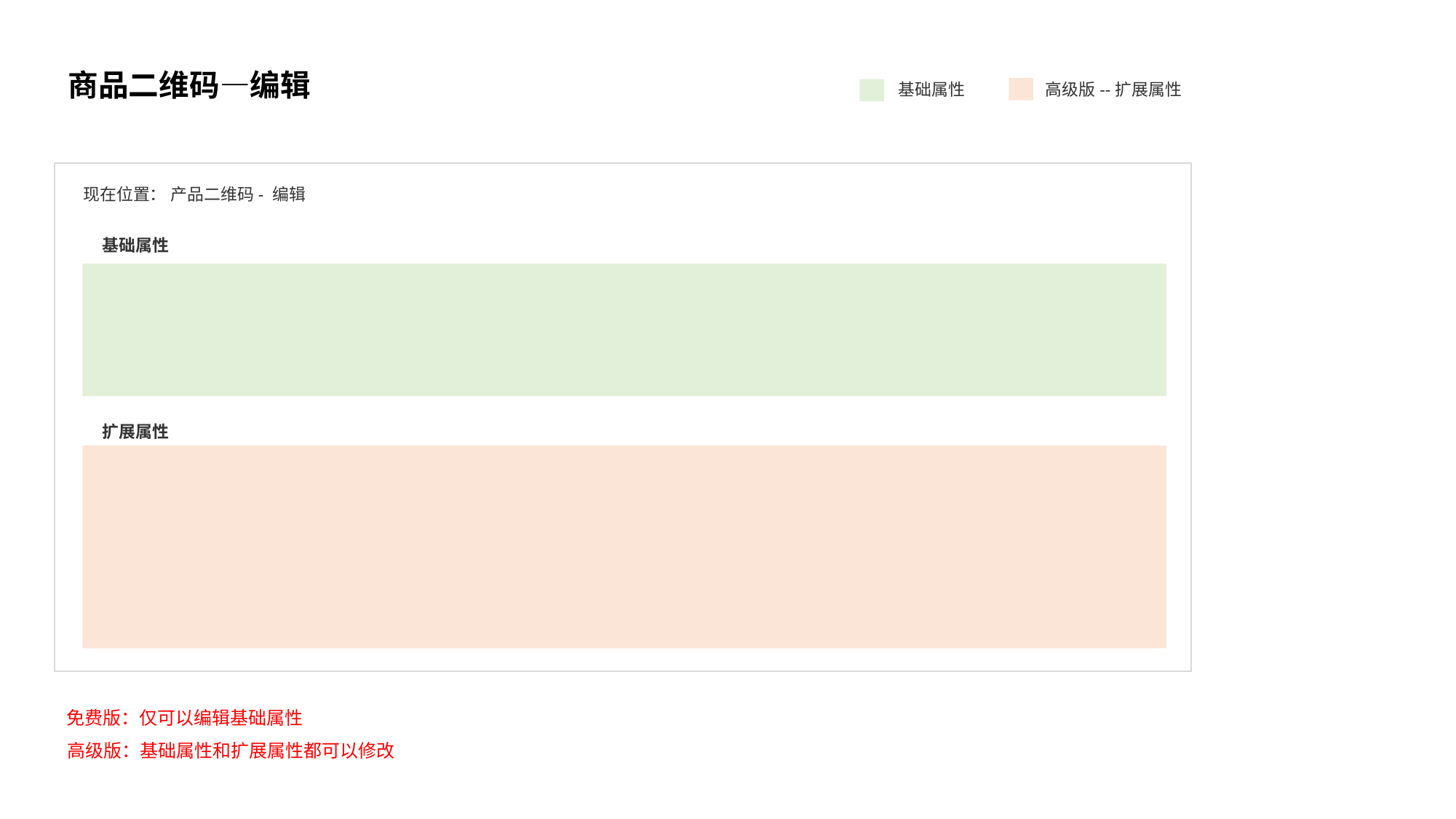

商品二维码—编辑
基础属性
高级版--扩展属性

现在位置： 产品二维码- 编辑
基础属性

扩展属性

免费版：仅可以编辑基础属性
高级版：基础属性和扩展属性都可以修改